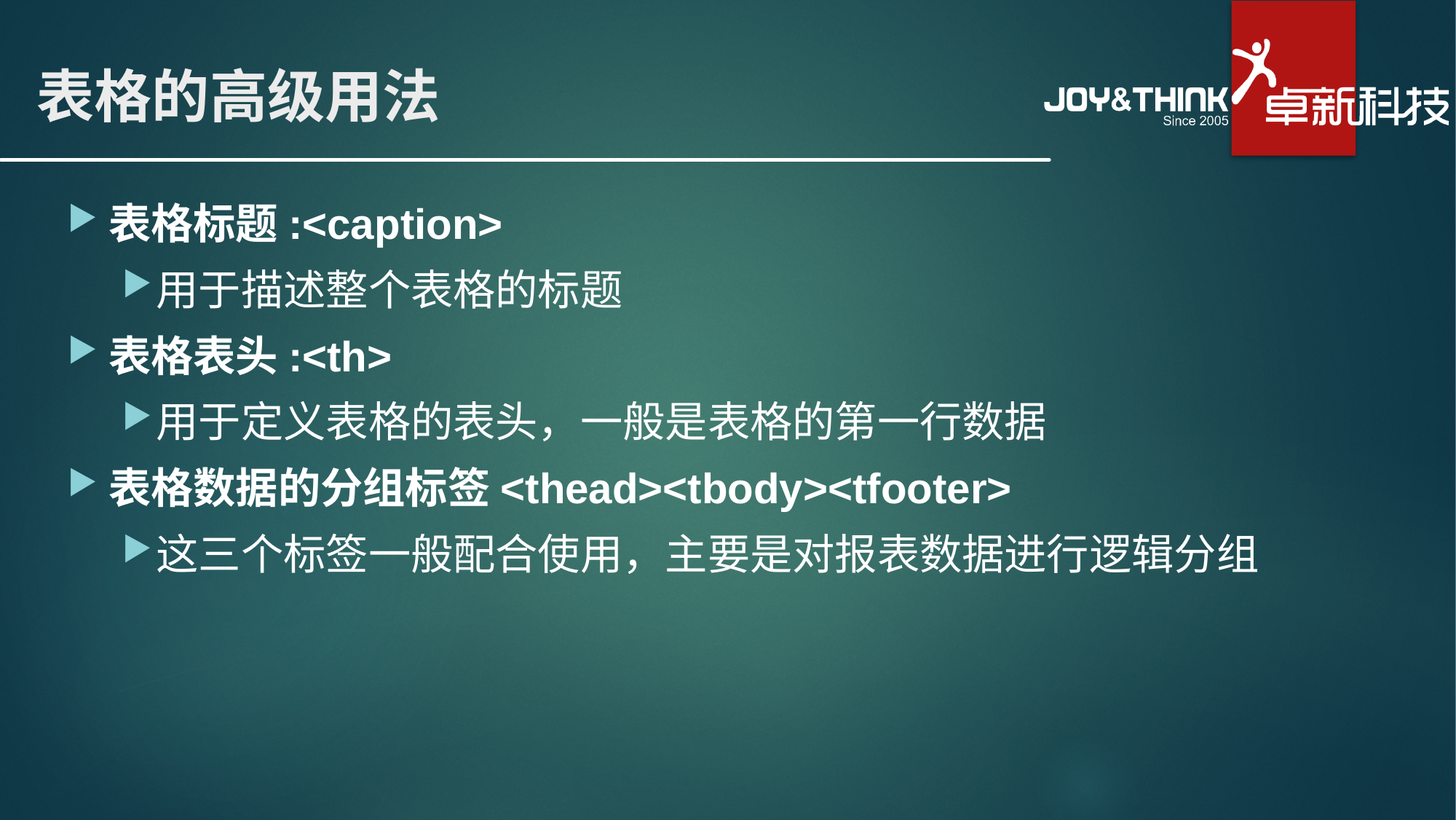

# 表格的高级用法
表格标题:<caption>
用于描述整个表格的标题
表格表头:<th>
用于定义表格的表头，一般是表格的第一行数据
表格数据的分组标签<thead><tbody><tfooter>
这三个标签一般配合使用，主要是对报表数据进行逻辑分组